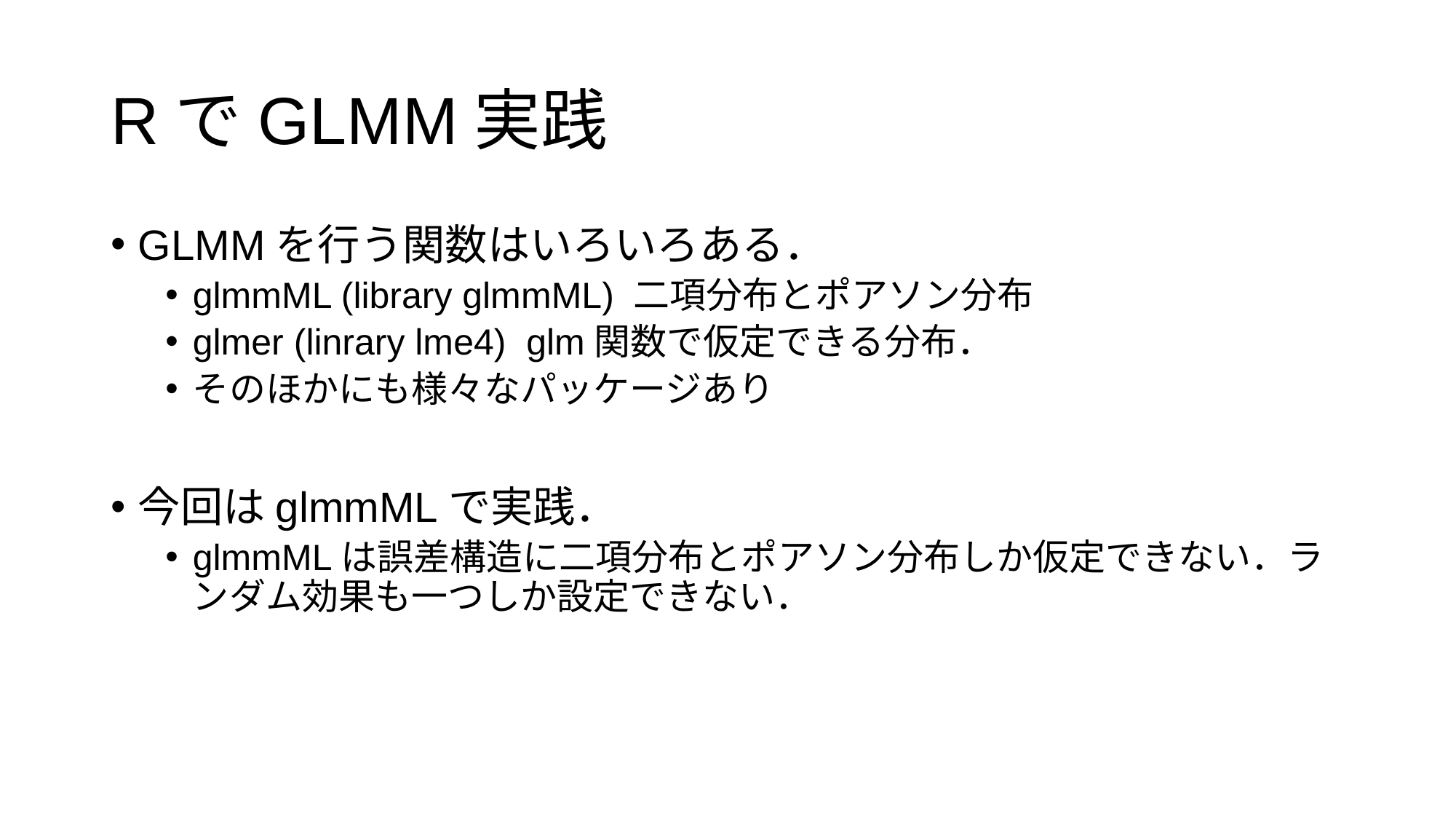

# RでGLMM実践
GLMMを行う関数はいろいろある．
glmmML (library glmmML) 二項分布とポアソン分布
glmer (linrary lme4)  glm関数で仮定できる分布．
そのほかにも様々なパッケージあり

今回はglmmMLで実践．
glmmMLは誤差構造に二項分布とポアソン分布しか仮定できない．ランダム効果も一つしか設定できない．